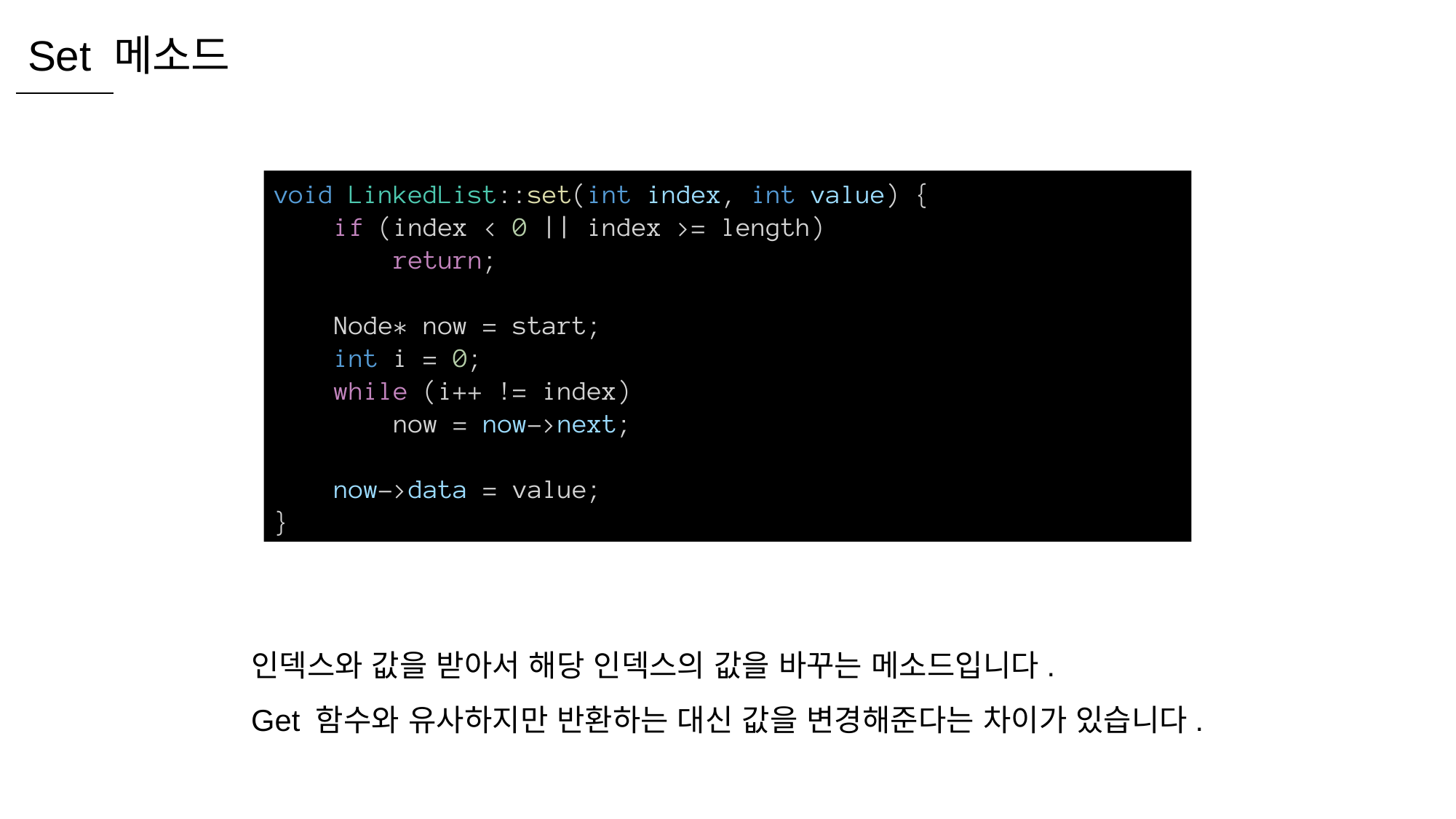

Set 메소드
void LinkedList::set(int index, int value) {
    if (index < 0 || index >= length)
        return;
    Node* now = start;
    int i = 0;
    while (i++ != index)
        now = now->next;
    now->data = value;
}
인덱스와 값을 받아서 해당 인덱스의 값을 바꾸는 메소드입니다.
Get 함수와 유사하지만 반환하는 대신 값을 변경해준다는 차이가 있습니다.